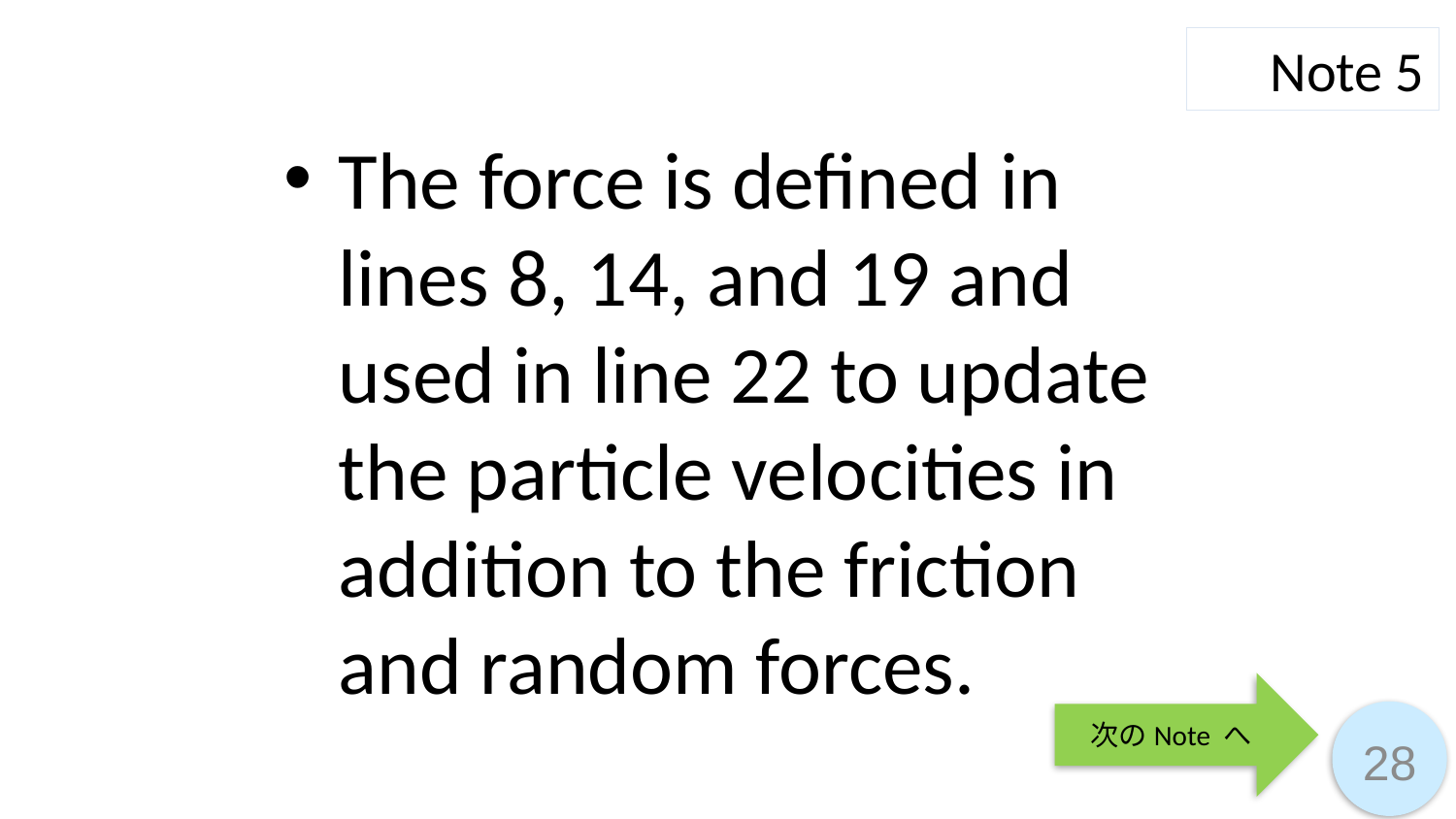

Note 5
The force is defined in lines 8, 14, and 19 and used in line 22 to update the particle velocities in addition to the friction and random forces.
次のNote へ
28